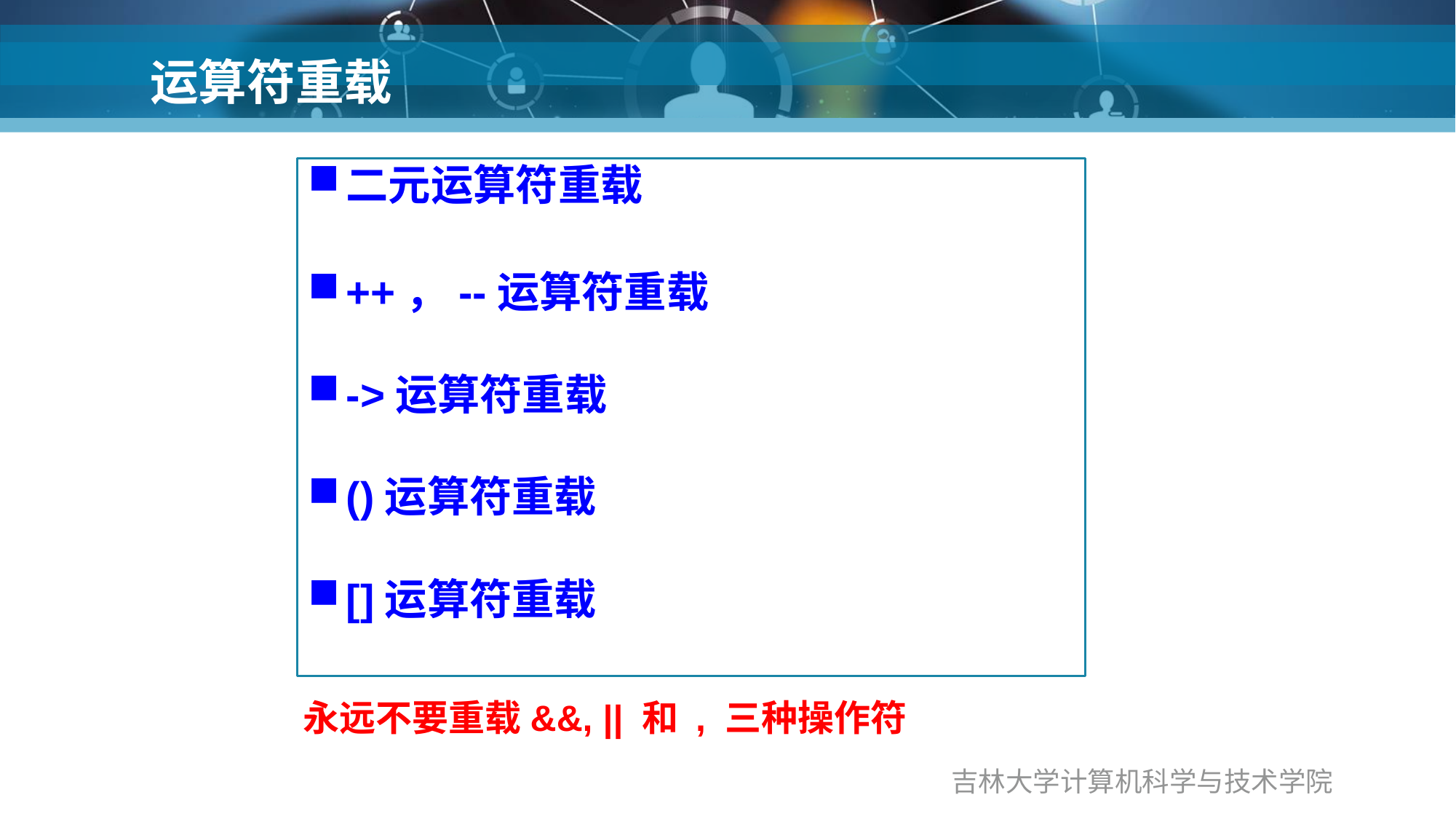

# 运算符重载
二元运算符重载
++，--运算符重载
->运算符重载
()运算符重载
[]运算符重载
永远不要重载&&, || 和 , 三种操作符
吉林大学计算机科学与技术学院